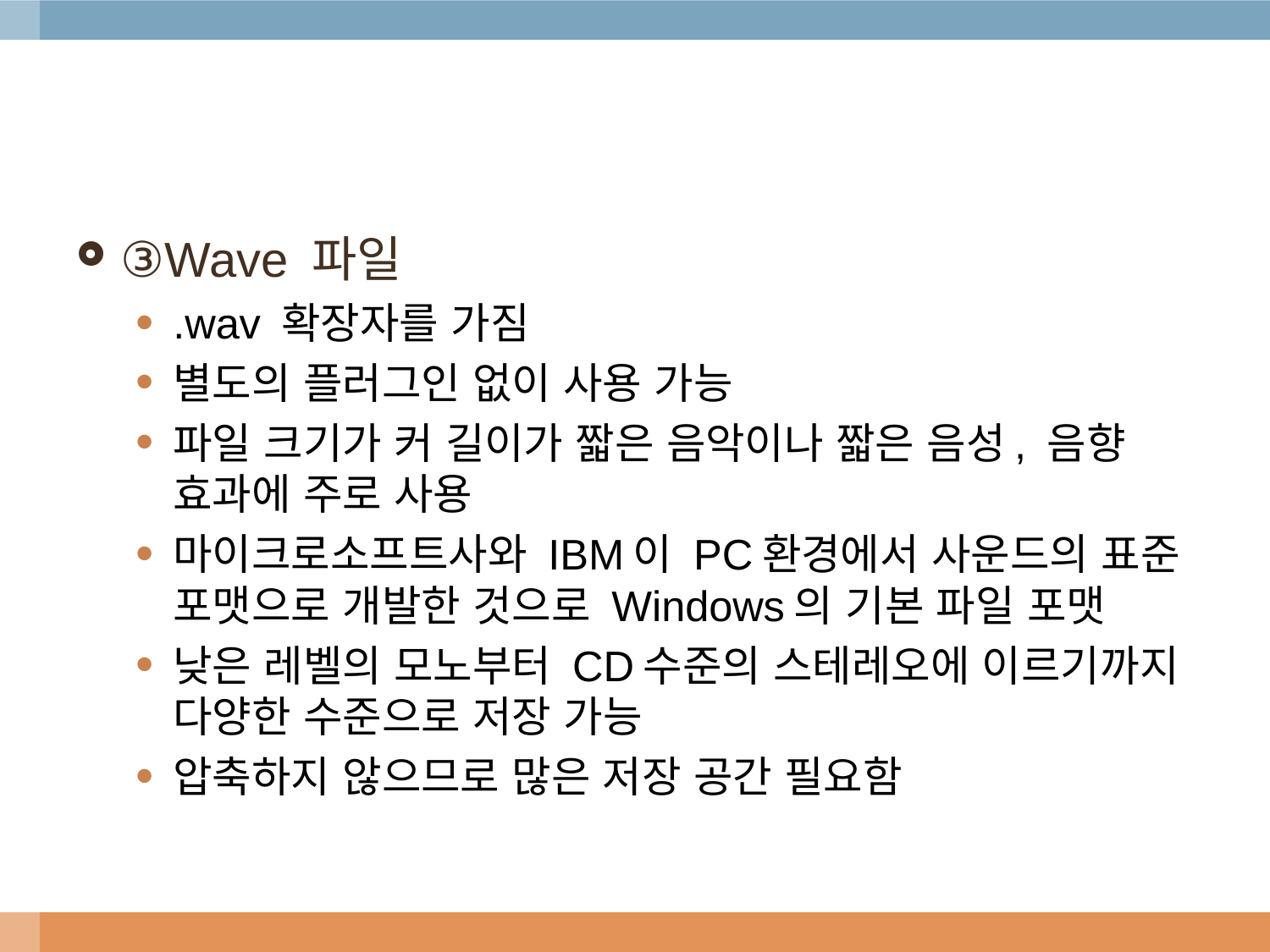

#
③Wave 파일
.wav 확장자를 가짐
별도의 플러그인 없이 사용 가능
파일 크기가 커 길이가 짧은 음악이나 짧은 음성, 음향 효과에 주로 사용
마이크로소프트사와 IBM이 PC환경에서 사운드의 표준 포맷으로 개발한 것으로 Windows의 기본 파일 포맷
낮은 레벨의 모노부터 CD수준의 스테레오에 이르기까지 다양한 수준으로 저장 가능
압축하지 않으므로 많은 저장 공간 필요함